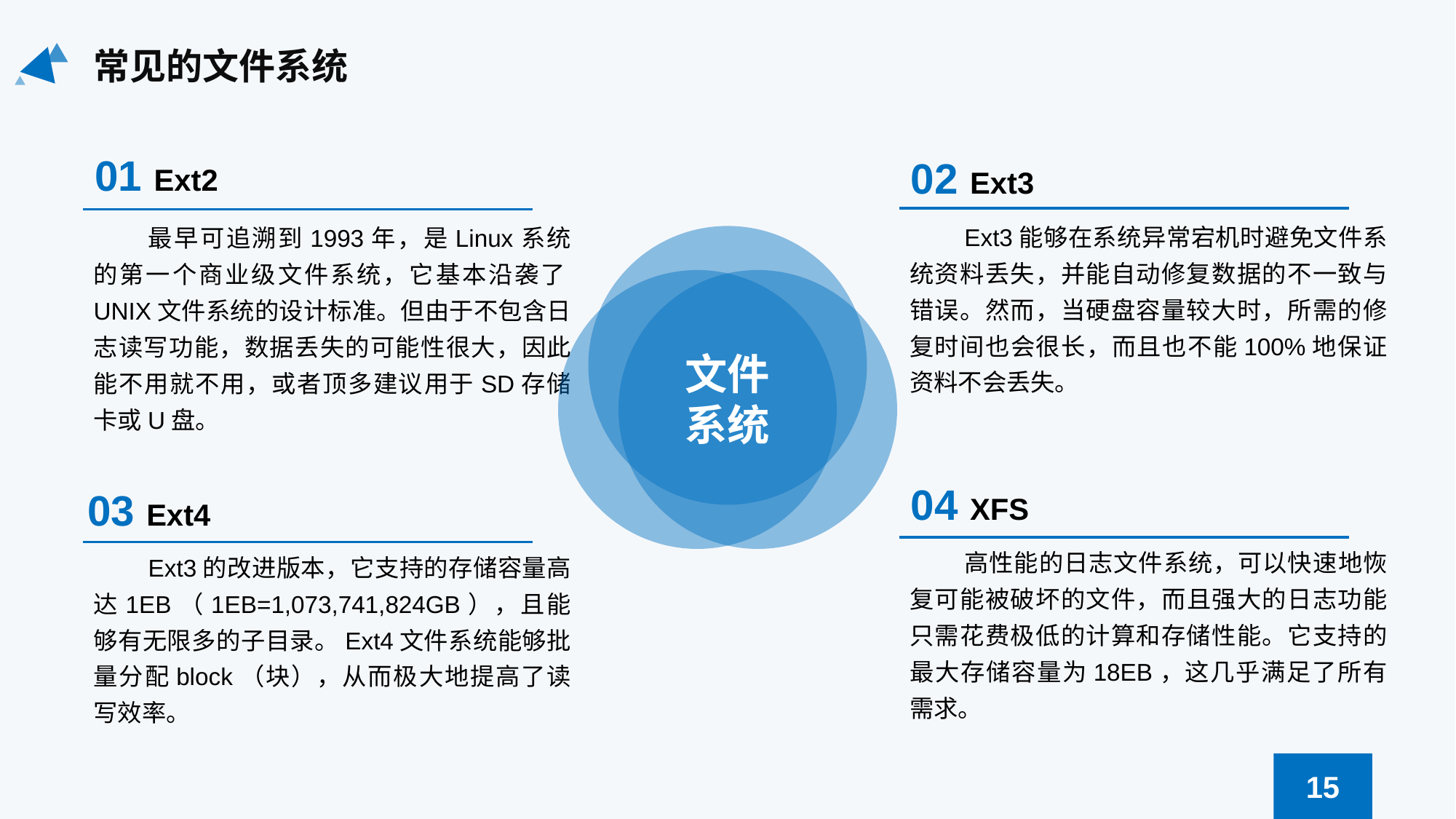

常见的文件系统

01 Ext2
02 Ext3
Ext3能够在系统异常宕机时避免文件系统资料丢失，并能自动修复数据的不一致与错误。然而，当硬盘容量较大时，所需的修复时间也会很长，而且也不能100%地保证资料不会丢失。
最早可追溯到1993年，是Linux系统的第一个商业级文件系统，它基本沿袭了UNIX文件系统的设计标准。但由于不包含日志读写功能，数据丢失的可能性很大，因此能不用就不用，或者顶多建议用于SD存储卡或U盘。

文件
系统
04 XFS
03 Ext4
高性能的日志文件系统，可以快速地恢复可能被破坏的文件，而且强大的日志功能只需花费极低的计算和存储性能。它支持的最大存储容量为18EB，这几乎满足了所有需求。
Ext3的改进版本，它支持的存储容量高达1EB（1EB=1,073,741,824GB），且能够有无限多的子目录。Ext4文件系统能够批量分配block（块），从而极大地提高了读写效率。

15